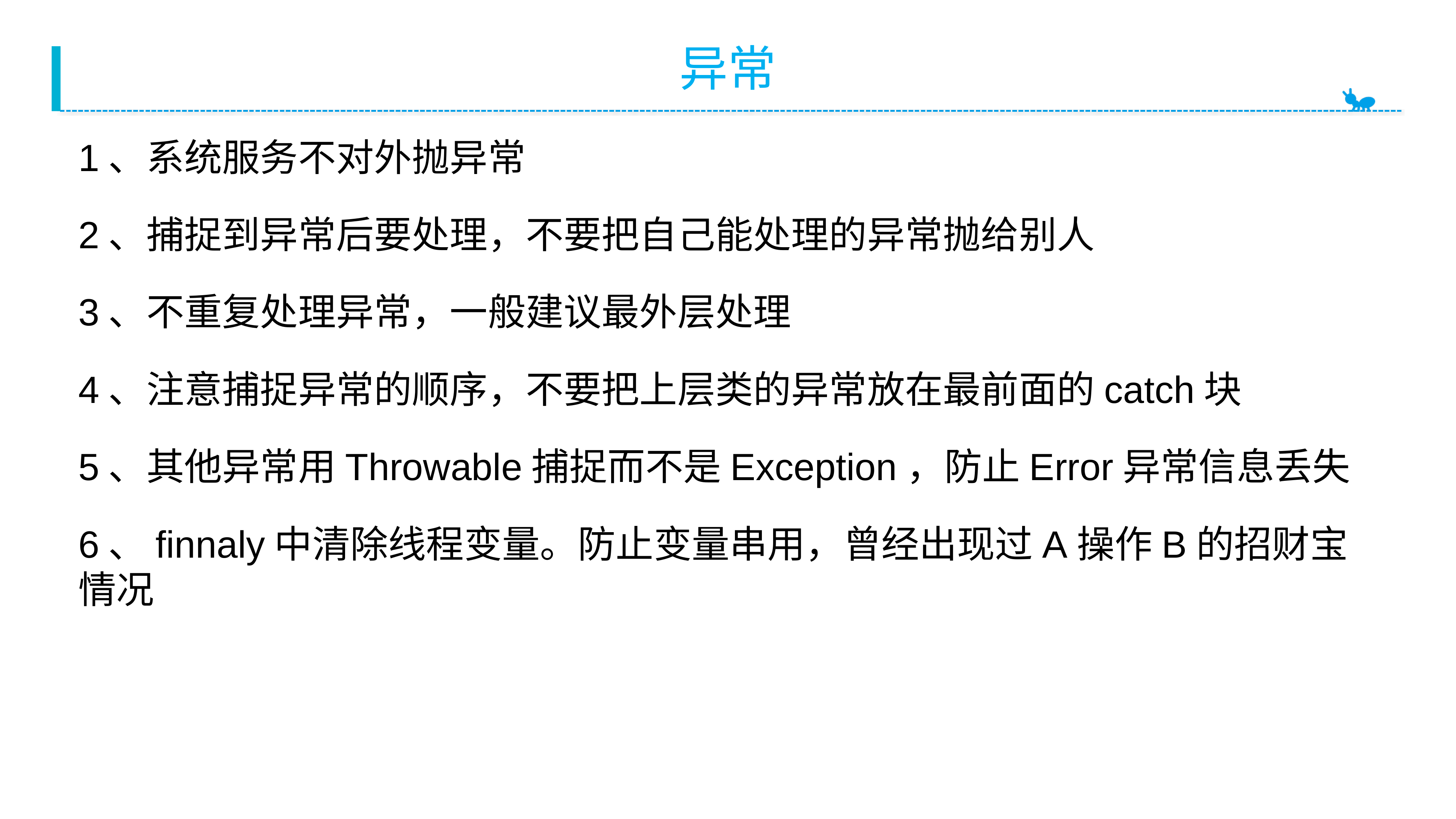

# 异常
1、系统服务不对外抛异常
2、捕捉到异常后要处理，不要把自己能处理的异常抛给别人
3、不重复处理异常，一般建议最外层处理
4、注意捕捉异常的顺序，不要把上层类的异常放在最前面的catch块
5、其他异常用Throwable捕捉而不是Exception，防止Error异常信息丢失
6、finnaly中清除线程变量。防止变量串用，曾经出现过A操作B的招财宝情况